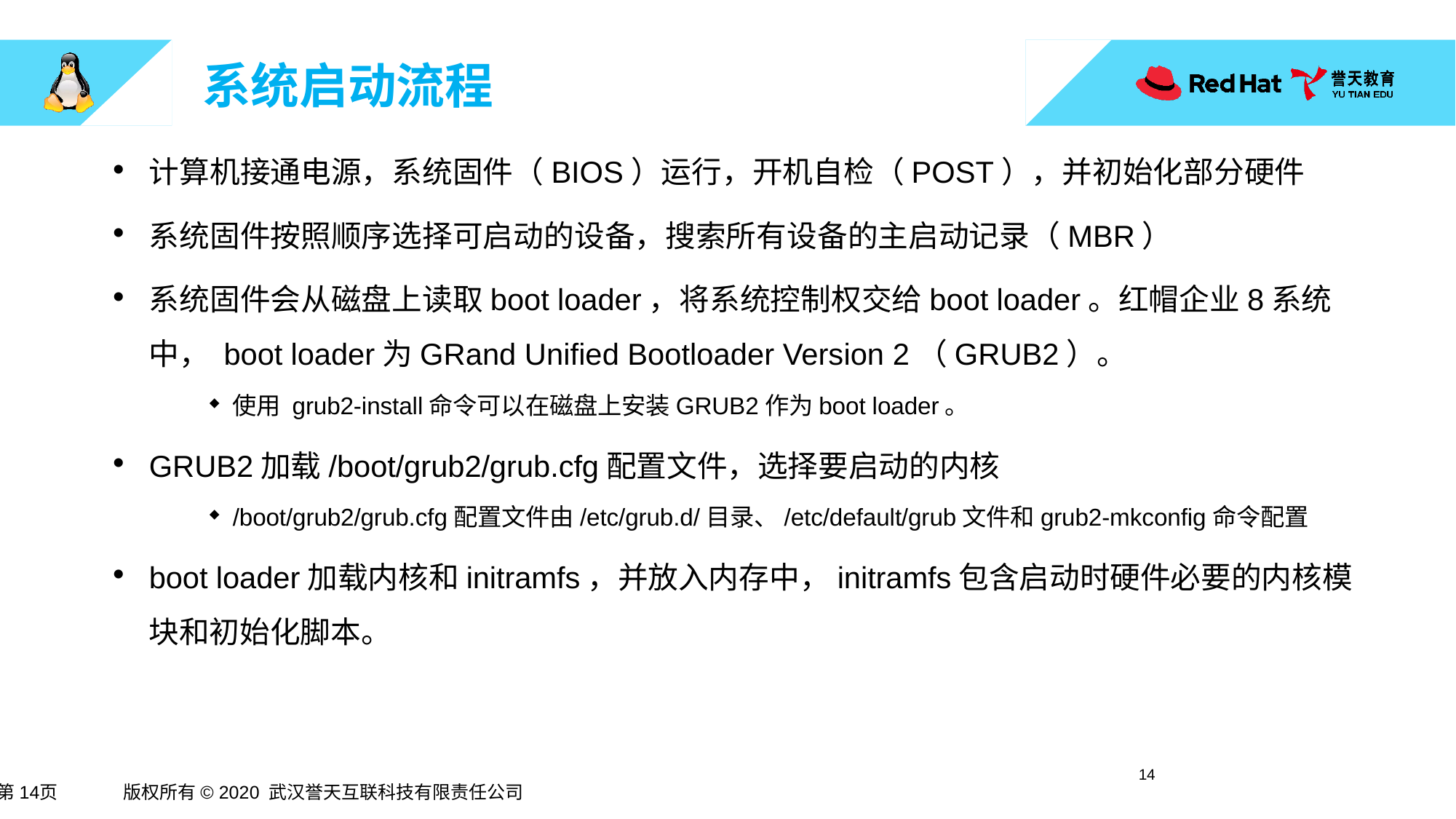

# 系统启动流程
计算机接通电源，系统固件（BIOS）运行，开机自检（POST），并初始化部分硬件
系统固件按照顺序选择可启动的设备，搜索所有设备的主启动记录（MBR）
系统固件会从磁盘上读取boot loader，将系统控制权交给boot loader。红帽企业8系统中， boot loader为GRand Unified Bootloader Version 2（GRUB2）。
使用 grub2-install命令可以在磁盘上安装GRUB2作为boot loader。
GRUB2加载/boot/grub2/grub.cfg配置文件，选择要启动的内核
/boot/grub2/grub.cfg配置文件由/etc/grub.d/目录、/etc/default/grub文件和grub2-mkconfig命令配置
boot loader加载内核和initramfs，并放入内存中，initramfs包含启动时硬件必要的内核模块和初始化脚本。
14